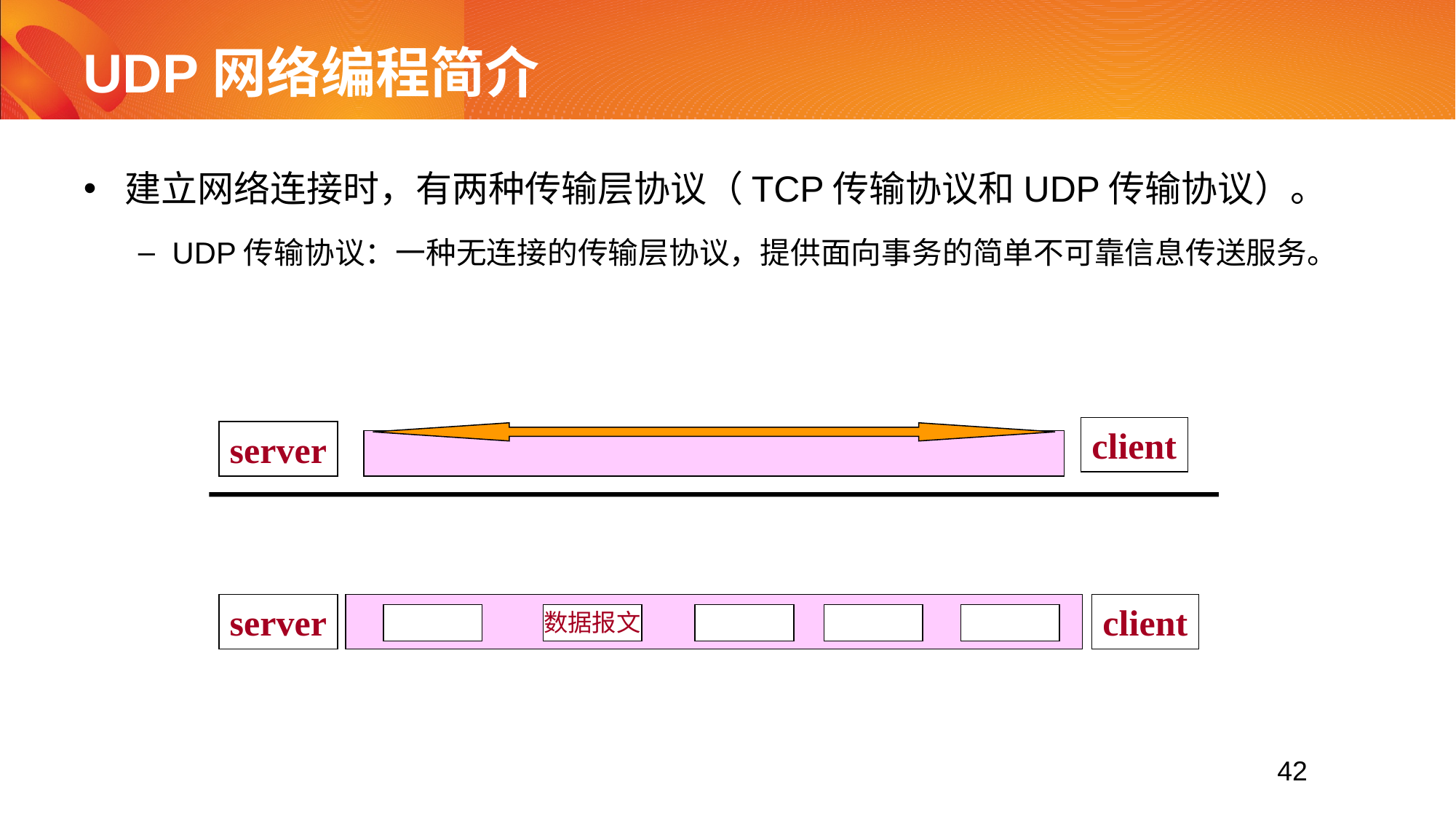

# UDP网络编程简介
建立网络连接时，有两种传输层协议（TCP传输协议和UDP传输协议）。
UDP传输协议：一种无连接的传输层协议，提供面向事务的简单不可靠信息传送服务。

client
server

server
client
数据报文